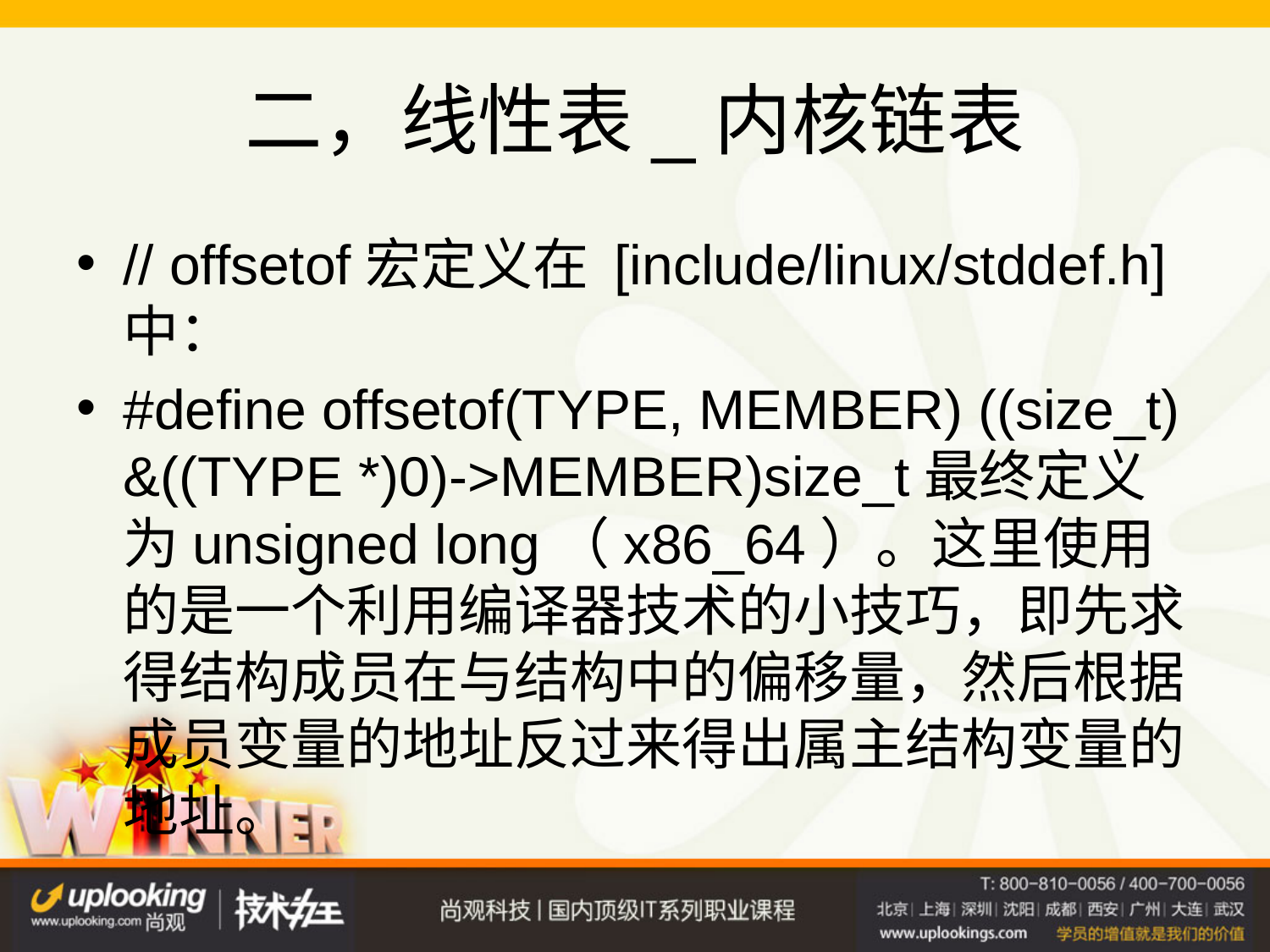

# 二，线性表_内核链表
// offsetof宏定义在 [include/linux/stddef.h]中：
#define offsetof(TYPE, MEMBER) ((size_t) &((TYPE *)0)->MEMBER) size_t最终定义为unsigned long（x86_64）。 这里使用的是一个利用编译器技术的小技巧，即先求得结构成员在与结构中的偏移量，然后根据成员变量的地址反过来得出属主结构变量的地址。